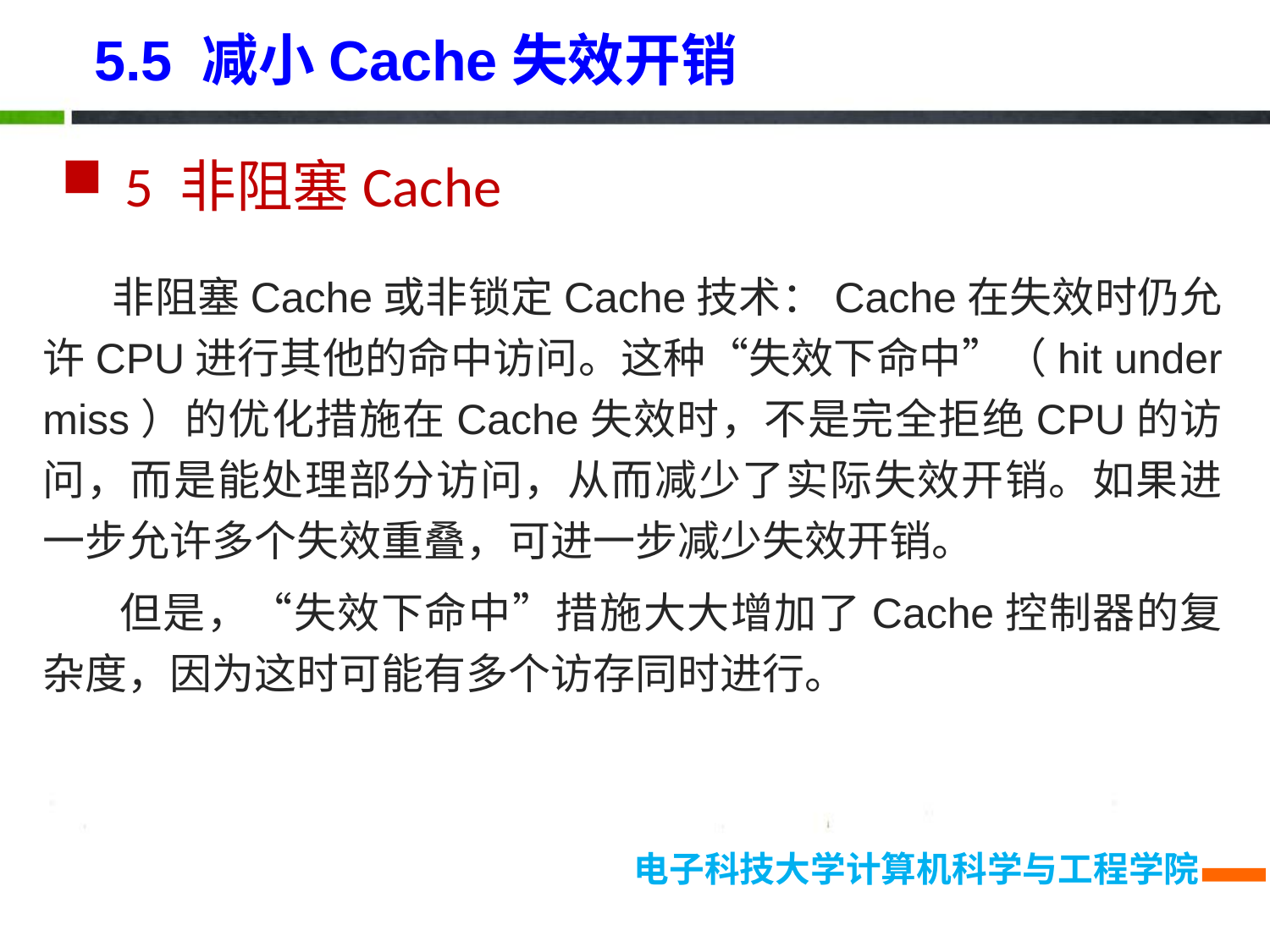

5.5 减小Cache失效开销
5 非阻塞Cache
      非阻塞Cache或非锁定Cache技术：Cache在失效时仍允许CPU进行其他的命中访问。这种“失效下命中”（hit under miss）的优化措施在Cache失效时，不是完全拒绝CPU的访问，而是能处理部分访问，从而减少了实际失效开销。如果进一步允许多个失效重叠，可进一步减少失效开销。
      但是，“失效下命中”措施大大增加了Cache控制器的复杂度，因为这时可能有多个访存同时进行。
38